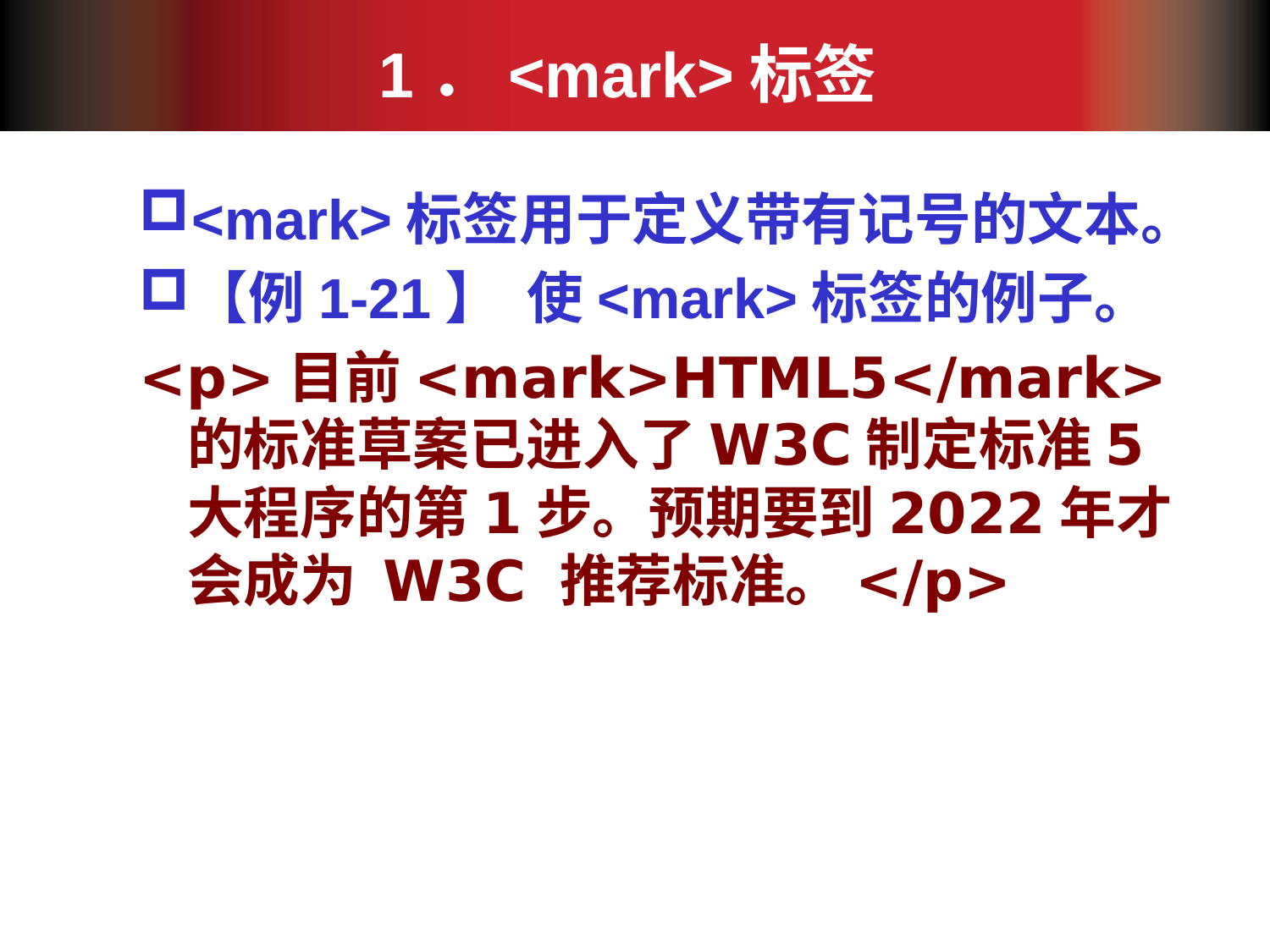

# 1．<mark>标签
<mark>标签用于定义带有记号的文本。
【例1-21】  使<mark>标签的例子。
<p>目前<mark>HTML5</mark>的标准草案已进入了W3C制定标准5大程序的第1步。预期要到2022年才会成为 W3C 推荐标准。</p>